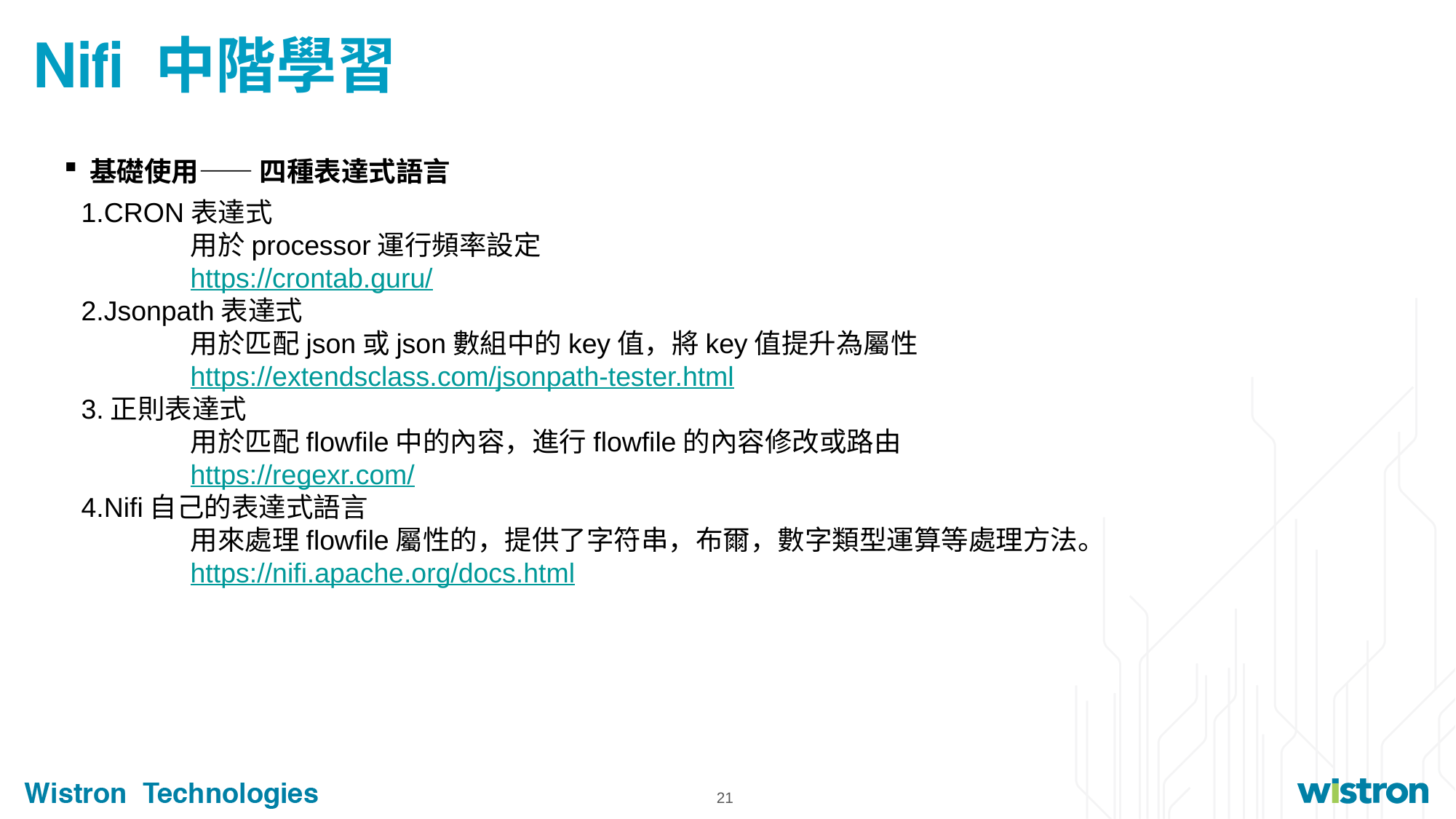

# Nifi 中階學習
基礎使用—— 四種表達式語言
1.CRON表達式
	用於processor運行頻率設定
	https://crontab.guru/
2.Jsonpath表達式
	用於匹配json或json數組中的key值，將key值提升為屬性
	https://extendsclass.com/jsonpath-tester.html
3.正則表達式
	用於匹配flowfile中的內容，進行flowfile的內容修改或路由
	https://regexr.com/
4.Nifi自己的表達式語言
	用來處理flowfile屬性的，提供了字符串，布爾，數字類型運算等處理方法。
	https://nifi.apache.org/docs.html
21